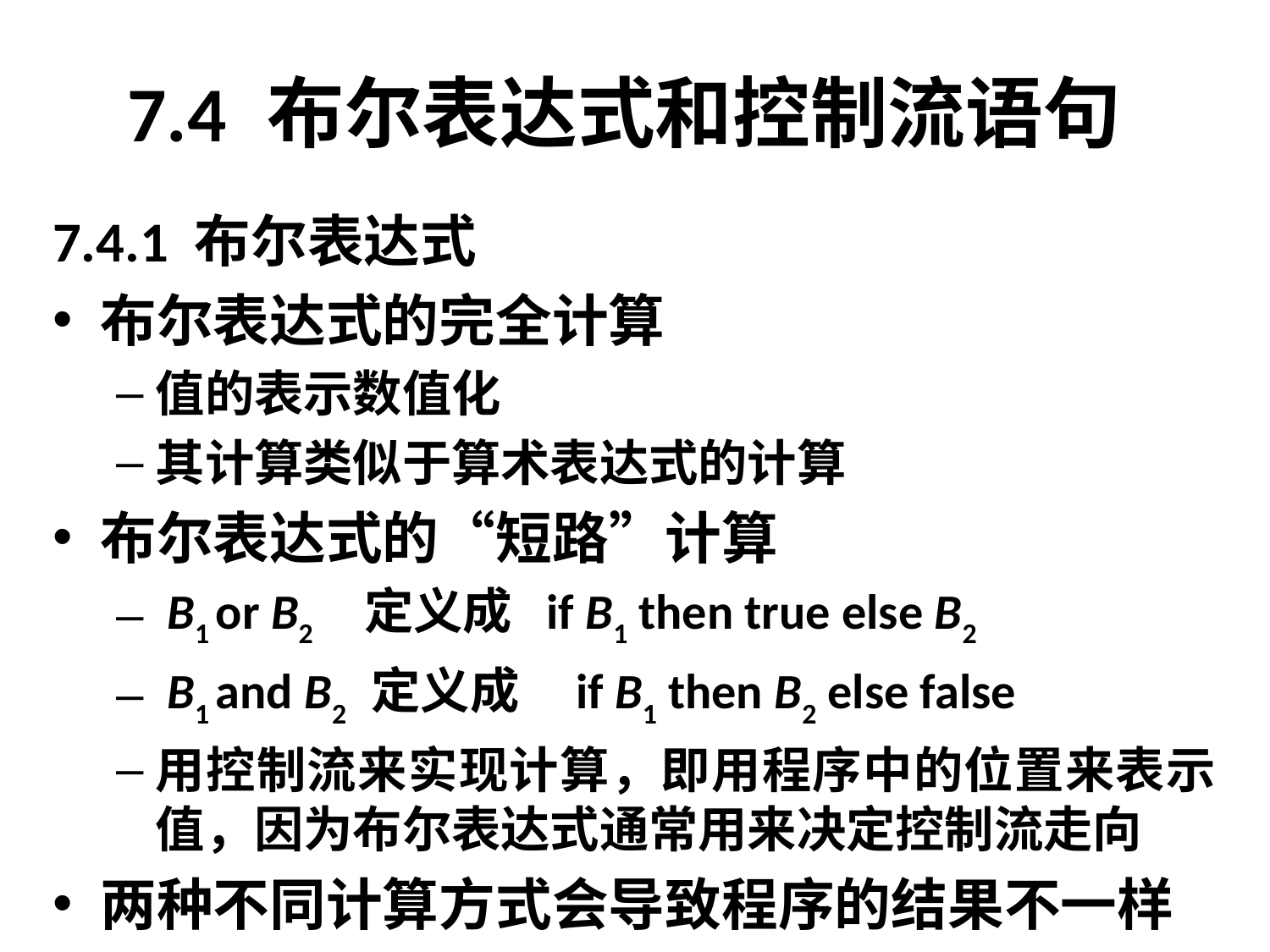

# 7.4 布尔表达式和控制流语句
7.4.1 布尔表达式
布尔表达式的完全计算
值的表示数值化
其计算类似于算术表达式的计算
布尔表达式的“短路”计算
 B1 or B2      定义成  if B1 then true else B2
 B1 and B2  定义成    if B1 then B2 else false
用控制流来实现计算，即用程序中的位置来表示值，因为布尔表达式通常用来决定控制流走向
两种不同计算方式会导致程序的结果不一样